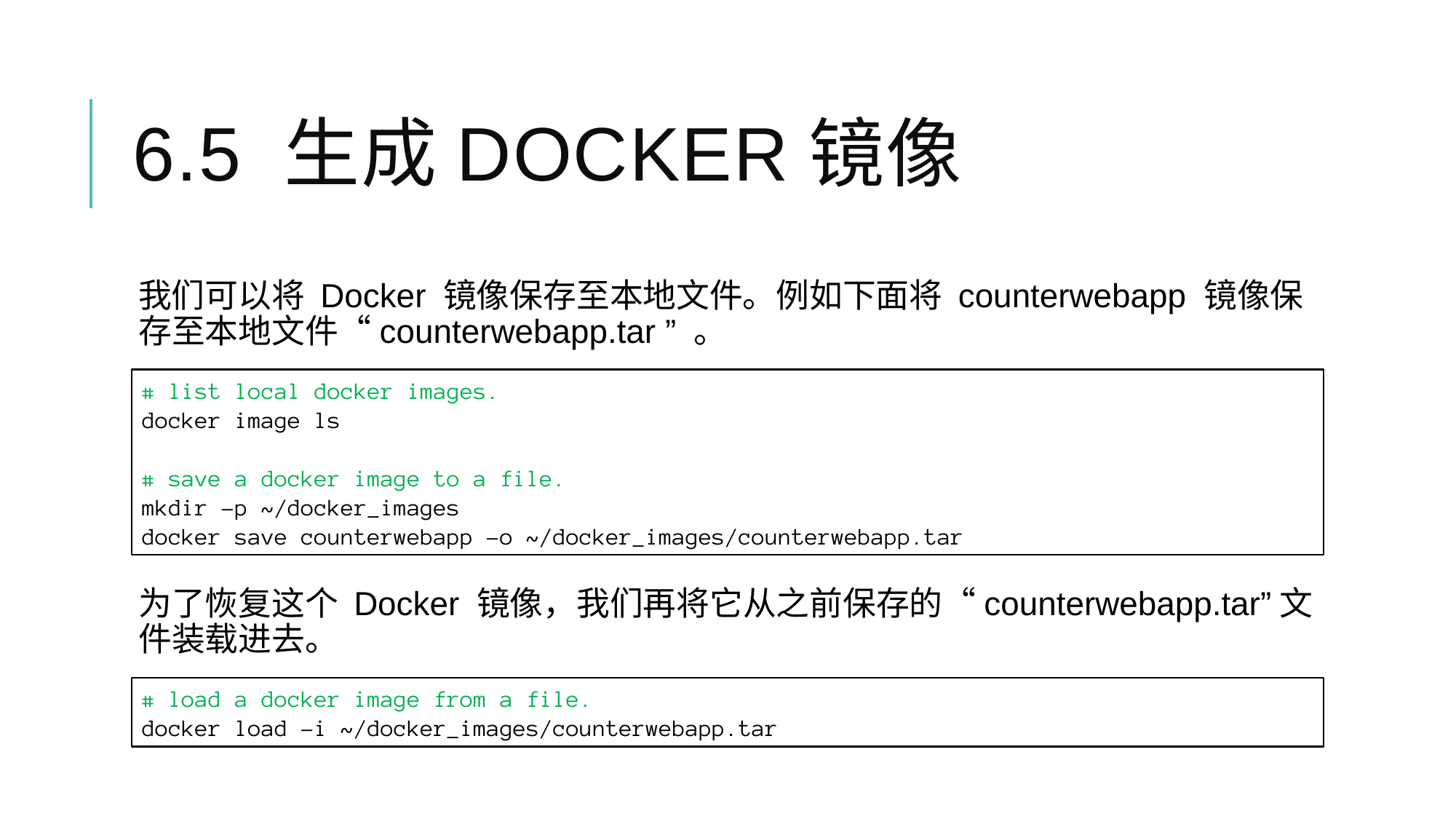

# 6.5 生成Docker镜像
我们可以将 Docker 镜像保存至本地文件。例如下面将 counterwebapp 镜像保存至本地文件“counterwebapp.tar ” 。
# list local docker images.
docker image ls

# save a docker image to a file.
mkdir -p ~/docker_images
docker save counterwebapp -o ~/docker_images/counterwebapp.tar
为了恢复这个 Docker 镜像，我们再将它从之前保存的“counterwebapp.tar”文件装载进去。
# load a docker image from a file.
docker load -i ~/docker_images/counterwebapp.tar